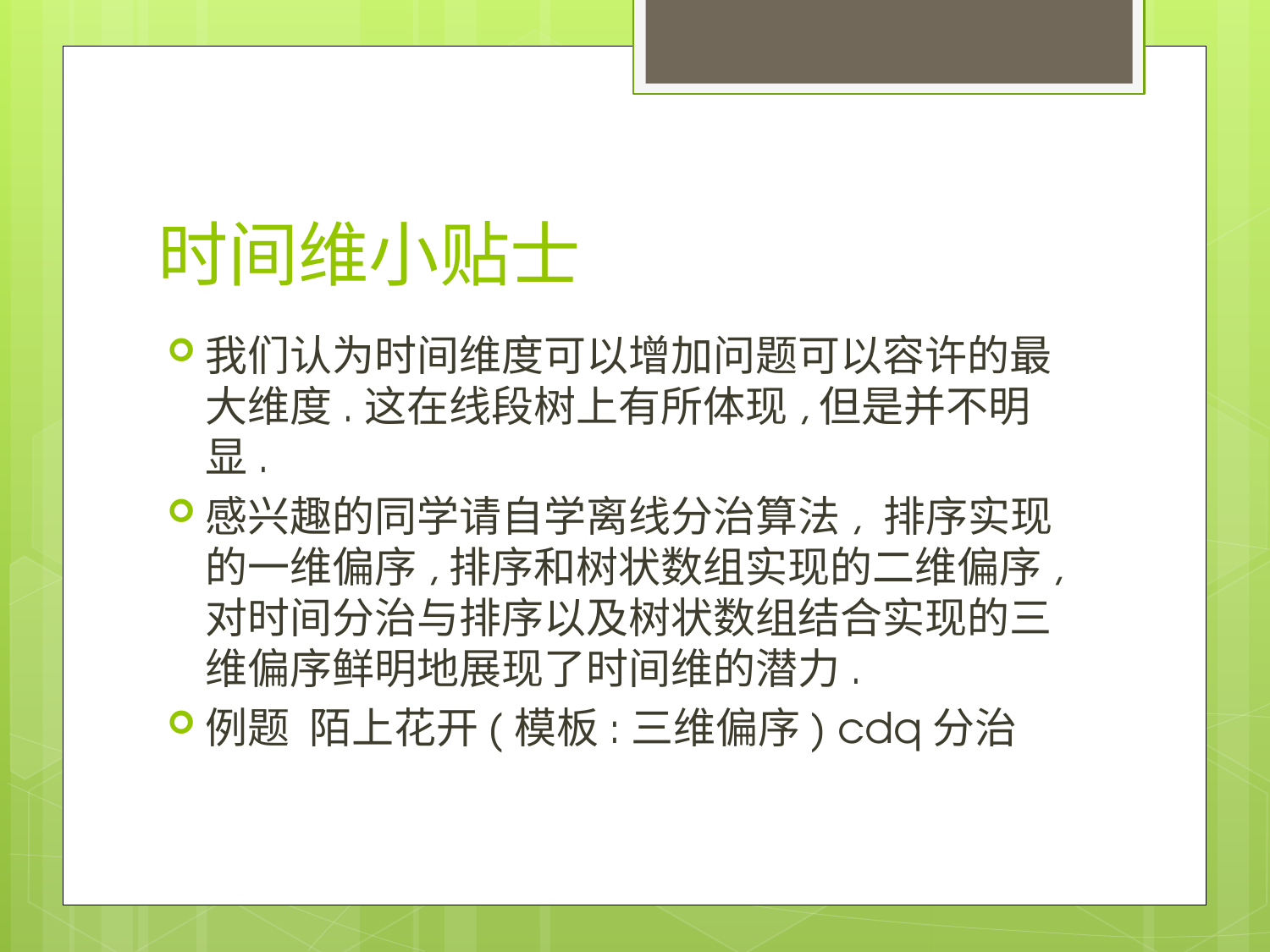

# 时间维小贴士
我们认为时间维度可以增加问题可以容许的最大维度.这在线段树上有所体现,但是并不明显.
感兴趣的同学请自学离线分治算法, 排序实现的一维偏序,排序和树状数组实现的二维偏序,对时间分治与排序以及树状数组结合实现的三维偏序鲜明地展现了时间维的潜力.
例题  陌上花开(模板:三维偏序) cdq分治